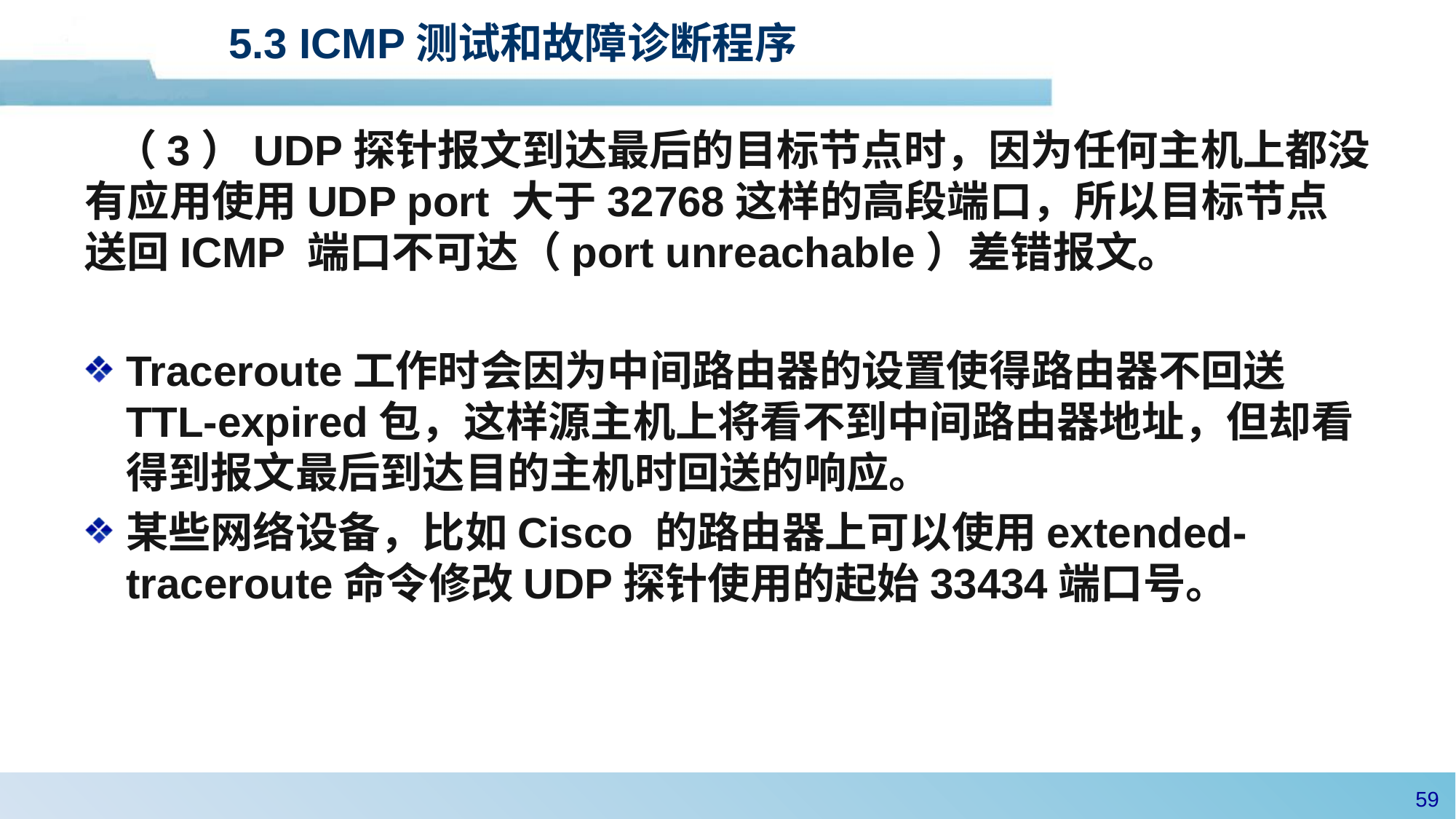

5.3 ICMP测试和故障诊断程序
  （3）UDP探针报文到达最后的目标节点时，因为任何主机上都没有应用使用UDP port 大于32768这样的高段端口，所以目标节点送回ICMP 端口不可达（port unreachable）差错报文。

Traceroute工作时会因为中间路由器的设置使得路由器不回送TTL-expired包，这样源主机上将看不到中间路由器地址，但却看得到报文最后到达目的主机时回送的响应。
某些网络设备，比如Cisco 的路由器上可以使用extended-traceroute命令修改UDP探针使用的起始33434端口号。
59